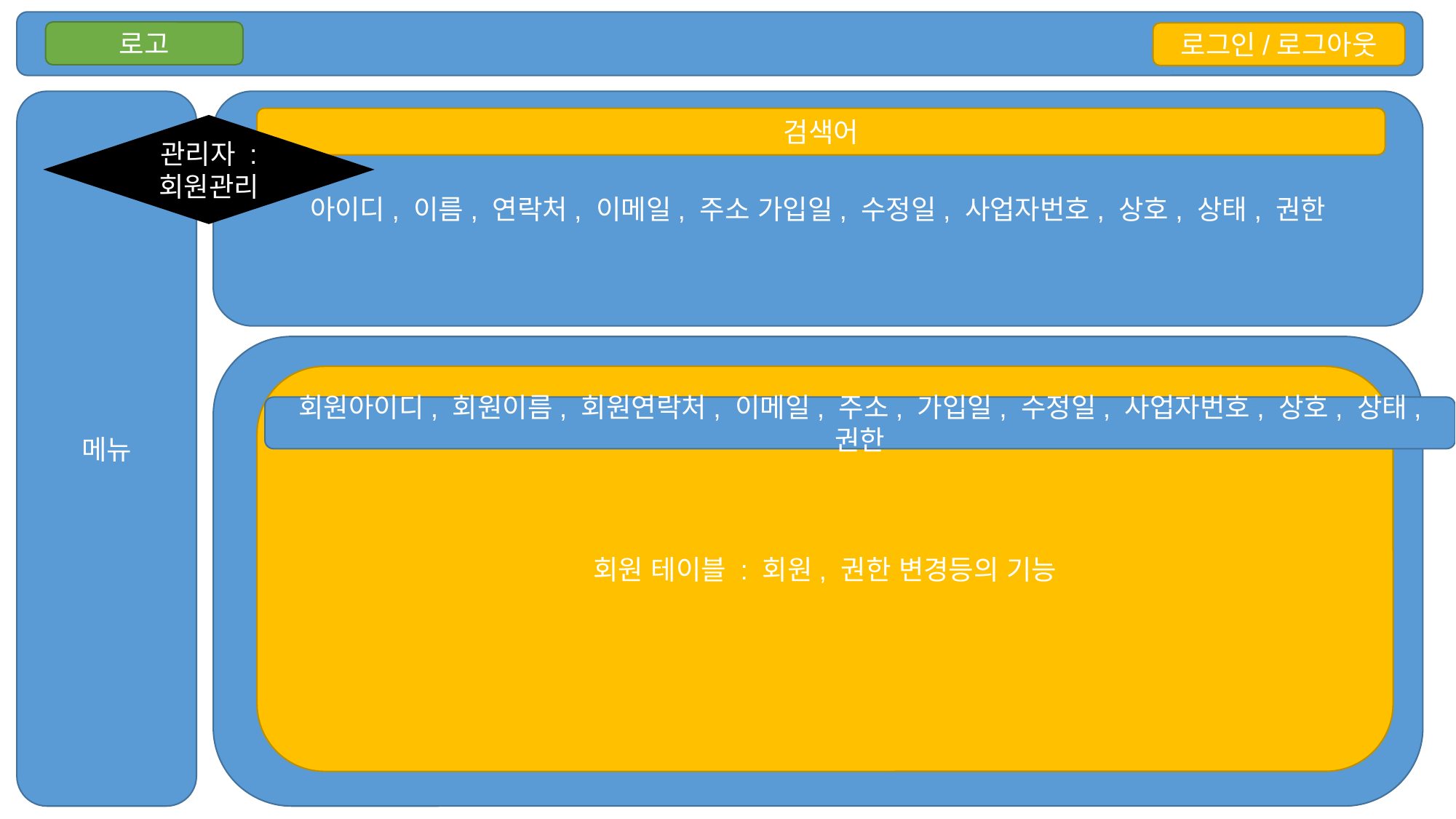

로고
로그인/로그아웃
메뉴
아이디, 이름, 연락처, 이메일, 주소 가입일, 수정일, 사업자번호, 상호, 상태, 권한
검색어
관리자 : 회원관리

회원 테이블 : 회원, 권한 변경등의 기능
회원아이디, 회원이름, 회원연락처, 이메일, 주소, 가입일, 수정일, 사업자번호, 상호, 상태, 권한